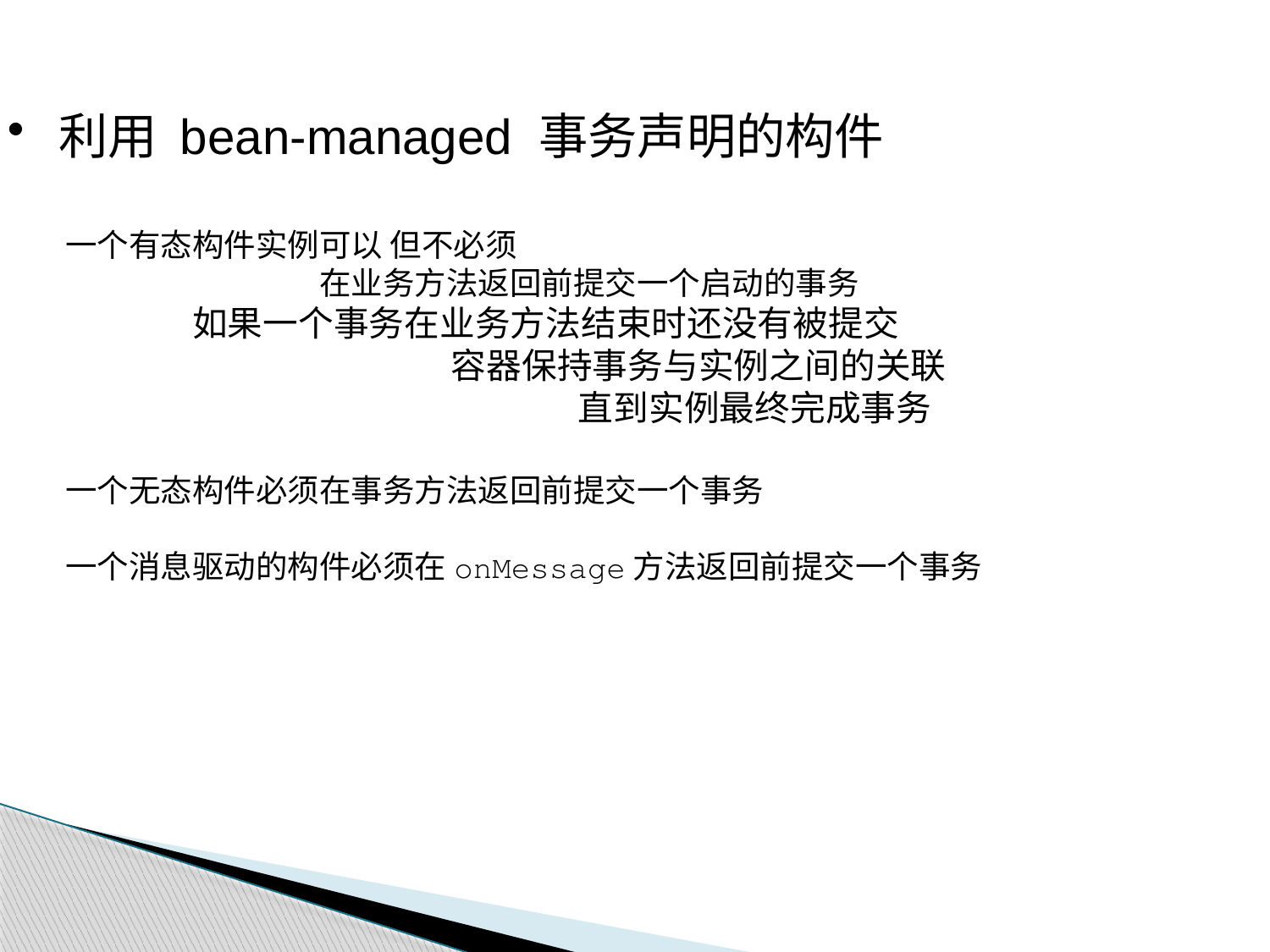

利用 bean-managed 事务声明的构件
一个有态构件实例可以 但不必须
		在业务方法返回前提交一个启动的事务
	如果一个事务在业务方法结束时还没有被提交
		容器保持事务与实例之间的关联
			直到实例最终完成事务

一个无态构件必须在事务方法返回前提交一个事务

一个消息驱动的构件必须在onMessage方法返回前提交一个事务